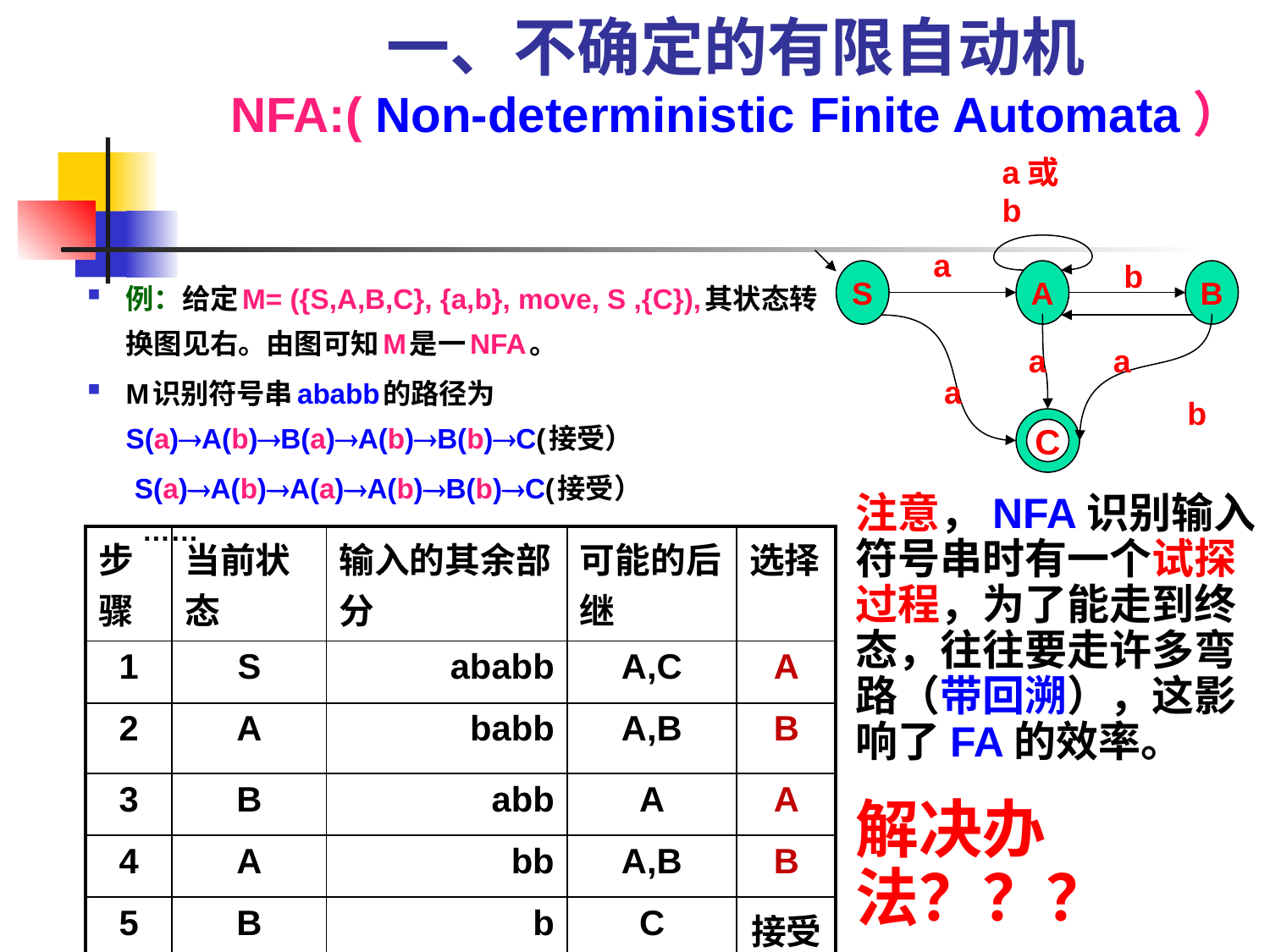

# 一、不确定的有限自动机 NFA:( Non-deterministic Finite Automata）
a或b
a

b
S
A
B
a
a
a
b
C
例：给定M= ({S,A,B,C}, {a,b}, move, S ,{C}),其状态转换图见右。由图可知M是一NFA。
M识别符号串ababb的路径为 S(a)→A(b)→B(a)→A(b)→B(b)→C(接受）
      S(a)→A(b)→A(a)→A(b)→B(b)→C(接受）
       ……

注意，NFA识别输入符号串时有一个试探过程，为了能走到终态，往往要走许多弯路（带回溯），这影响了FA的效率。
解决办法？？？
| 步骤 | 当前状态 | 输入的其余部分 | 可能的后继 | 选择 |
| --- | --- | --- | --- | --- |
| 1 | S | ababb | A,C | A |
| 2 | A | babb | A,B | B |
| 3 | B | abb | A | A |
| 4 | A | bb | A,B | B |
| 5 | B | b | C | 接受 |